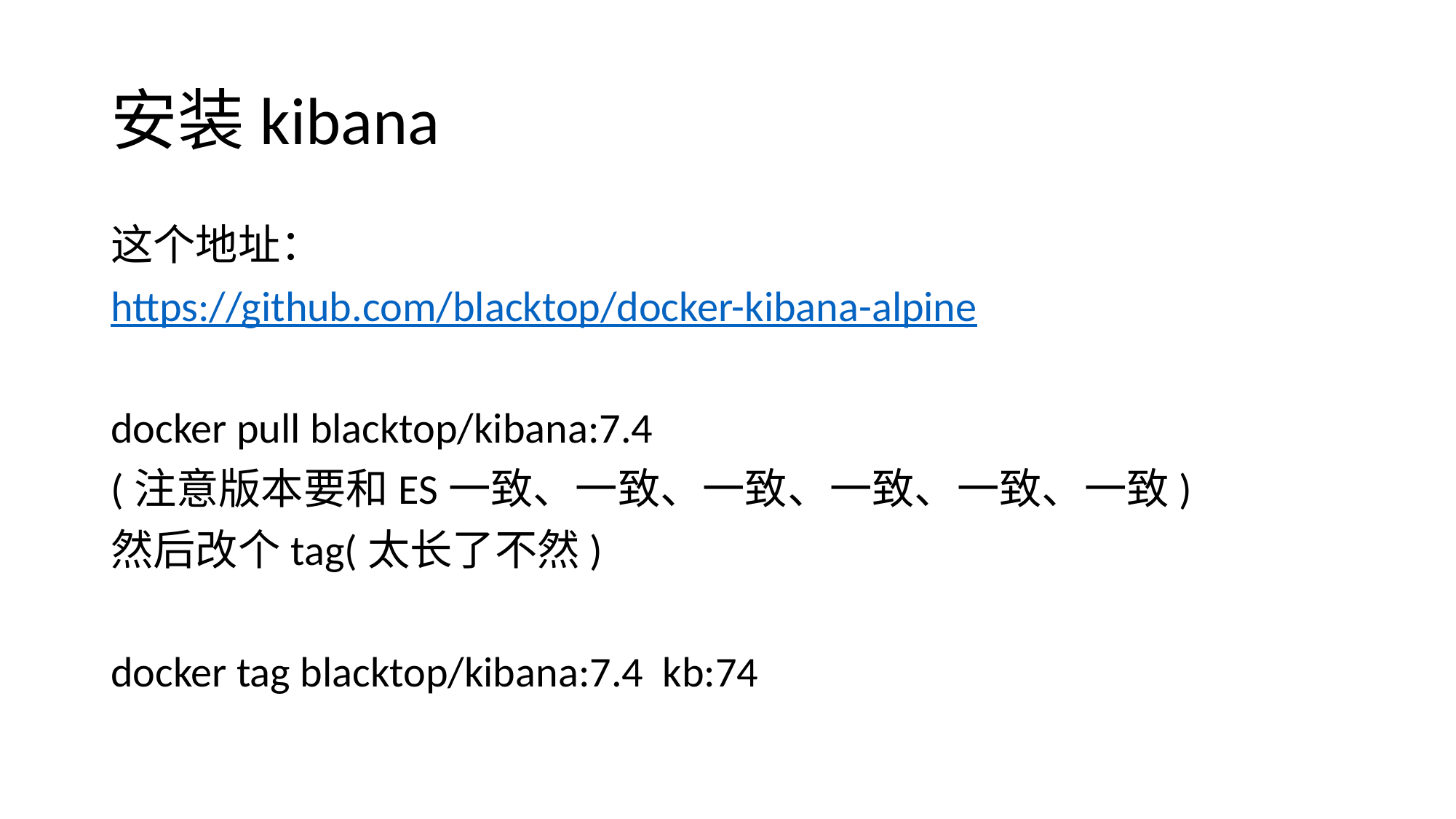

# 安装kibana
这个地址：
https://github.com/blacktop/docker-kibana-alpine

docker pull blacktop/kibana:7.4
(注意版本要和ES一致、一致、一致、一致、一致、一致)
然后改个tag(太长了不然)

docker tag blacktop/kibana:7.4  kb:74